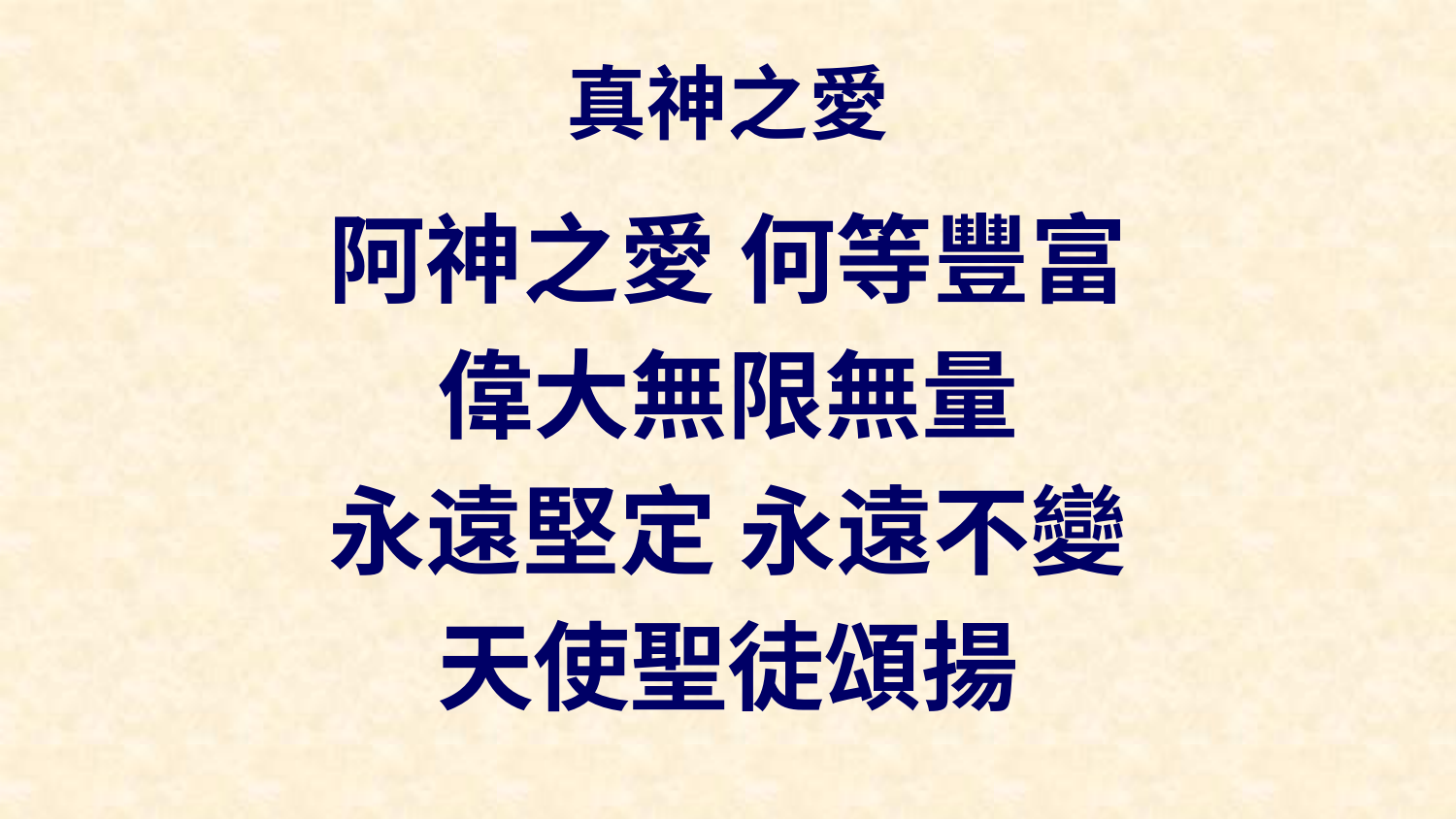

# 真神之愛
阿神之愛 何等豐富
偉大無限無量
永遠堅定 永遠不變
天使聖徒頌揚